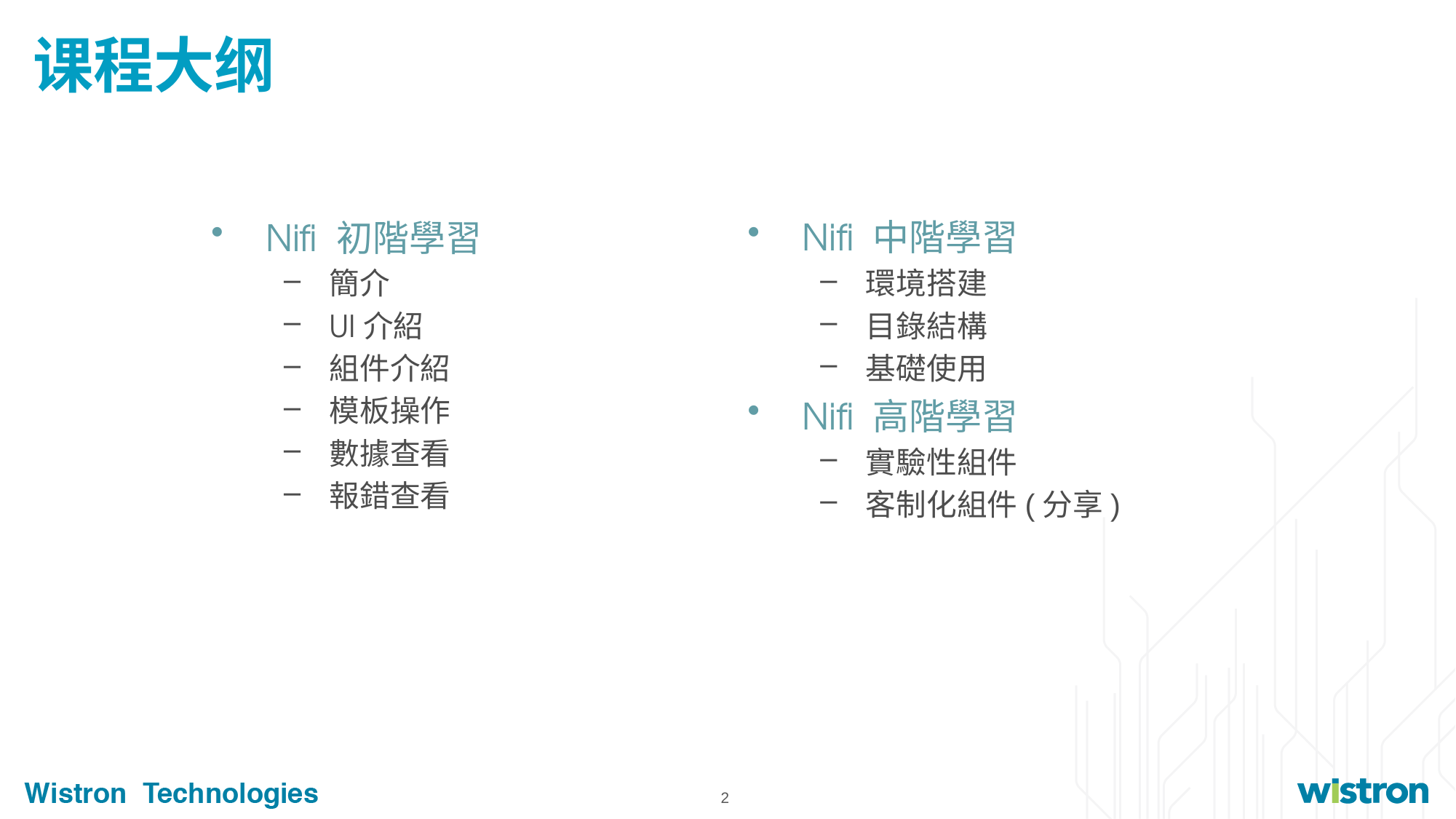

# 课程大纲
Nifi 初階學習
簡介
UI介紹
組件介紹
模板操作
數據查看
報錯查看
Nifi 中階學習
環境搭建
目錄結構
基礎使用
Nifi 高階學習
實驗性組件
客制化組件(分享)

2